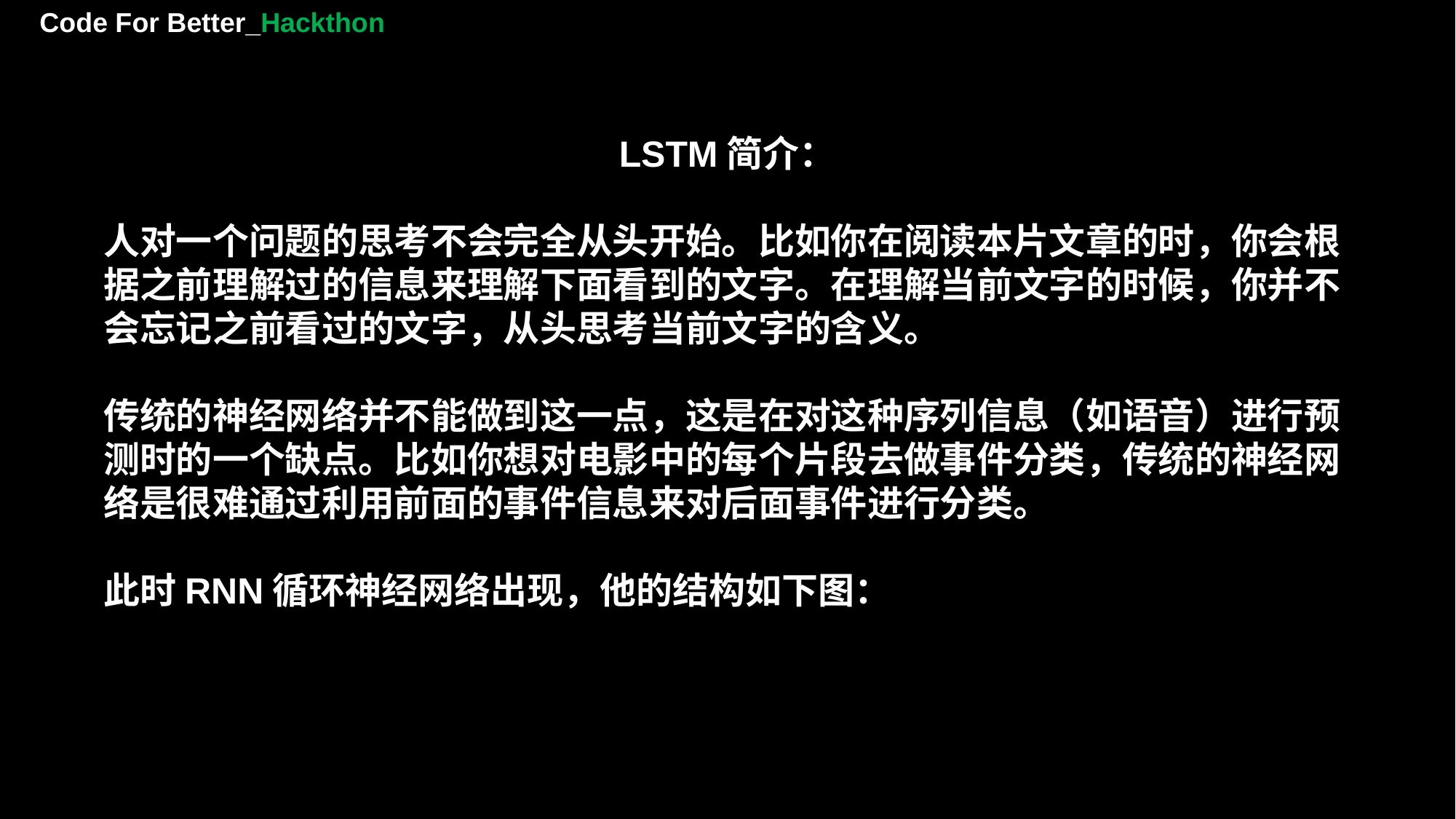

Code For Better_Hackthon

LSTM简介：

人对一个问题的思考不会完全从头开始。比如你在阅读本片文章的时，你会根据之前理解过的信息来理解下面看到的文字。在理解当前文字的时候，你并不会忘记之前看过的文字，从头思考当前文字的含义。

传统的神经网络并不能做到这一点，这是在对这种序列信息（如语音）进行预测时的一个缺点。比如你想对电影中的每个片段去做事件分类，传统的神经网络是很难通过利用前面的事件信息来对后面事件进行分类。

此时RNN循环神经网络出现，他的结构如下图：